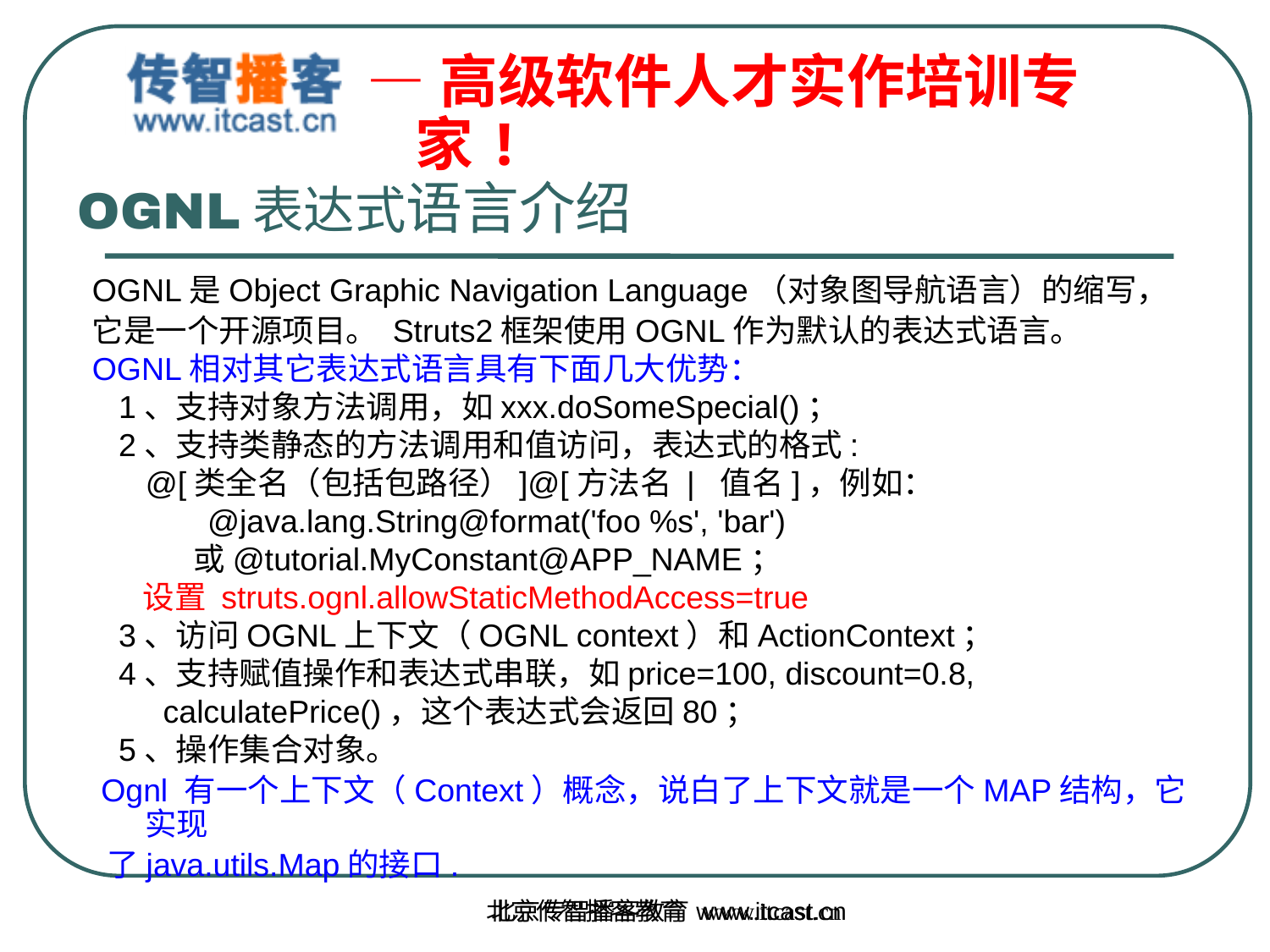

OGNL表达式语言介绍
OGNL是Object Graphic Navigation Language（对象图导航语言）的缩写，
它是一个开源项目。 Struts2框架使用OGNL作为默认的表达式语言。
OGNL相对其它表达式语言具有下面几大优势：
   1、支持对象方法调用，如xxx.doSomeSpecial()；
   2、支持类静态的方法调用和值访问，表达式的格式:
      @[类全名（包括包路径）]@[方法名 |  值名]，例如：
             @java.lang.String@format('foo %s', 'bar')
             或@tutorial.MyConstant@APP_NAME；
      设置 struts.ognl.allowStaticMethodAccess=true
   3、访问OGNL上下文（OGNL context）和ActionContext；
   4、支持赋值操作和表达式串联，如price=100, discount=0.8,
        calculatePrice()，这个表达式会返回80；
   5、操作集合对象。
 Ognl 有一个上下文（Context）概念，说白了上下文就是一个MAP结构，它实现
 了java.utils.Map的接口.
北京传智播客教育 www.itcast.cn
北京传智播客教育 www.itcast.cn